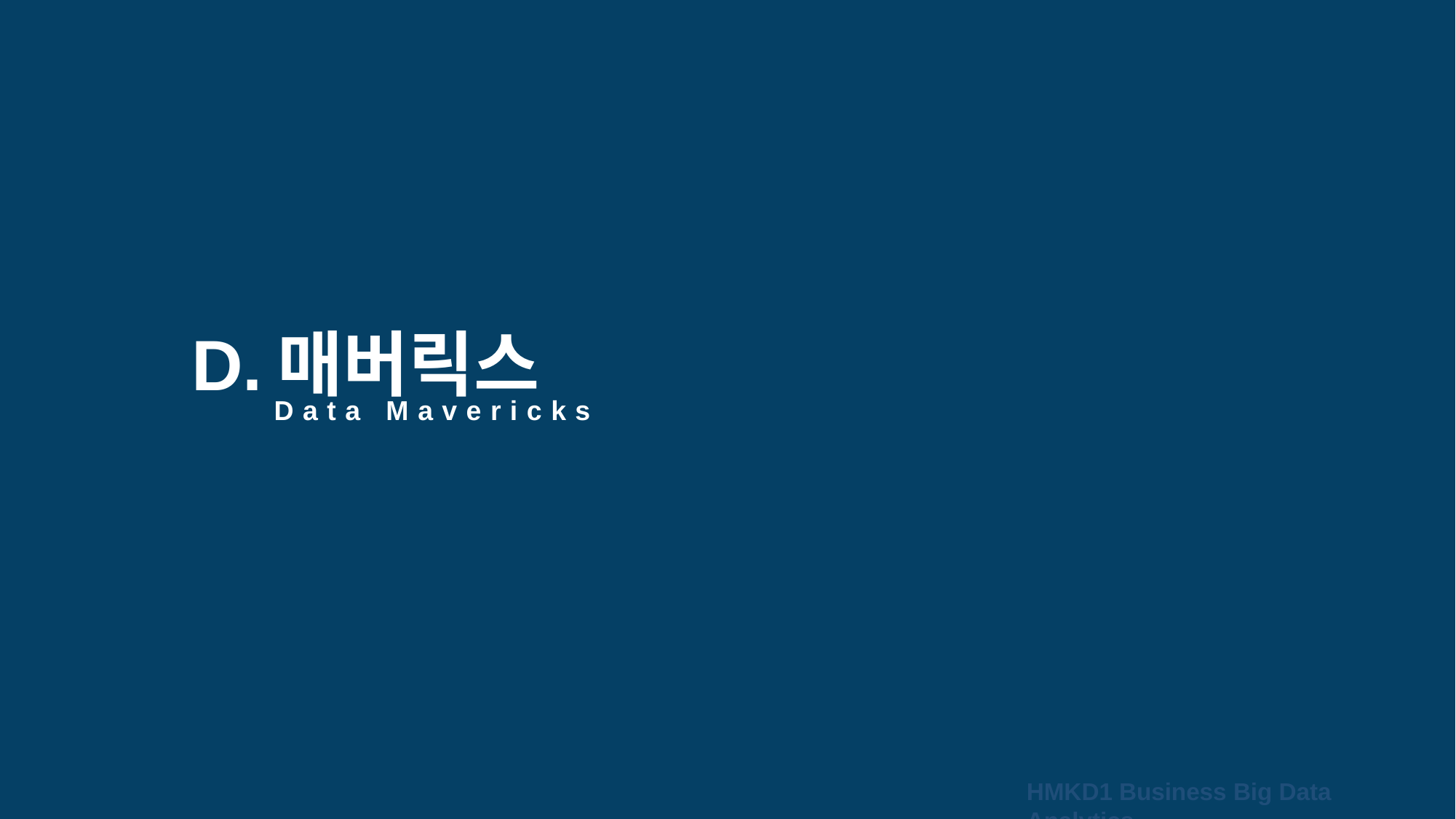

D.매버릭스
Data Mavericks
HMKD1 Business Big Data Analytics